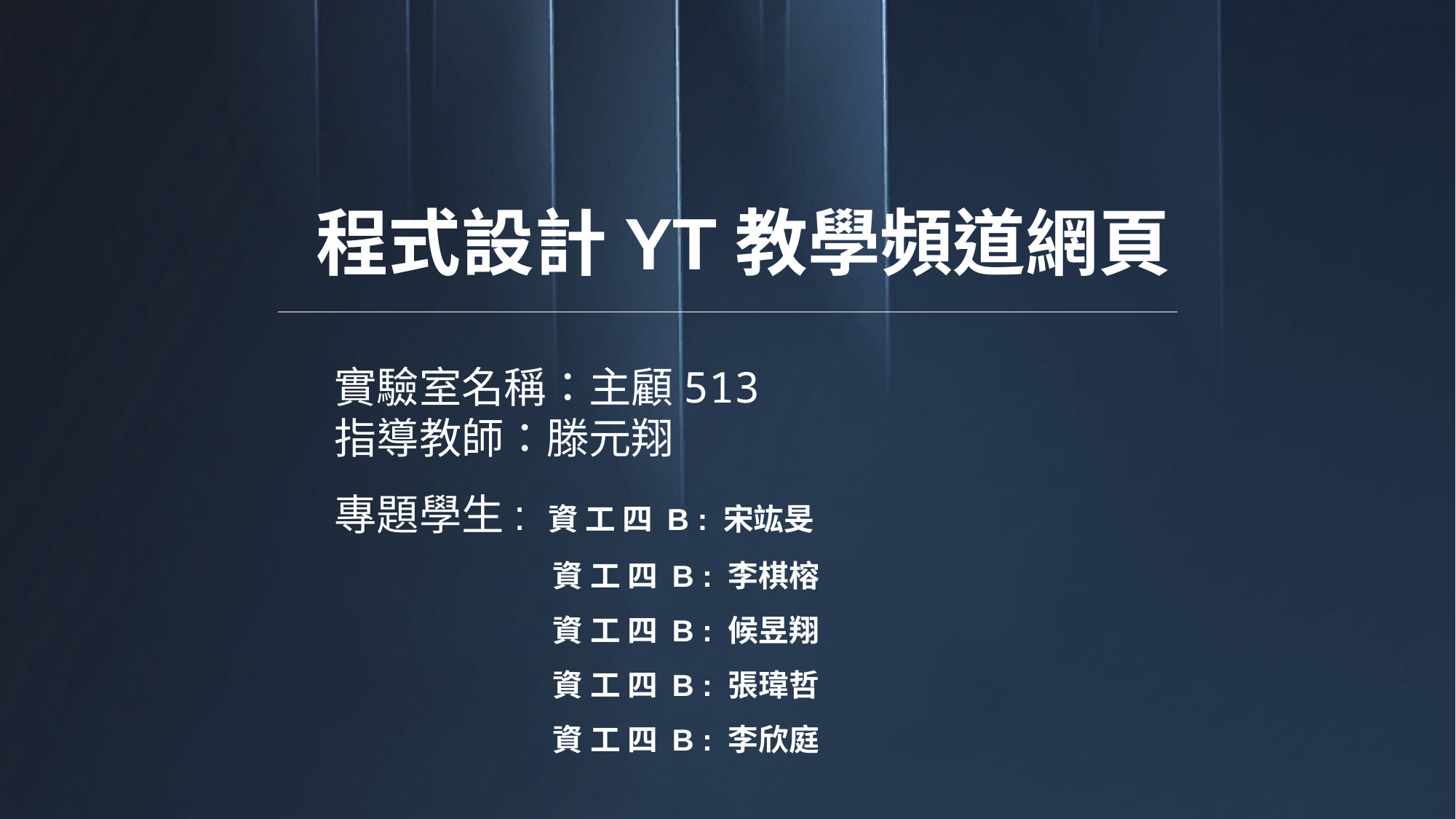

程式設計YT教學頻道網頁

實驗室名稱：主顧513
指導教師：滕元翔
專題學生: 資 工 四 B : 宋竑旻
		資 工 四 B : 李棋榕
		資 工 四 B : 候昱翔
		資 工 四 B : 張瑋哲
		資 工 四 B : 李欣庭